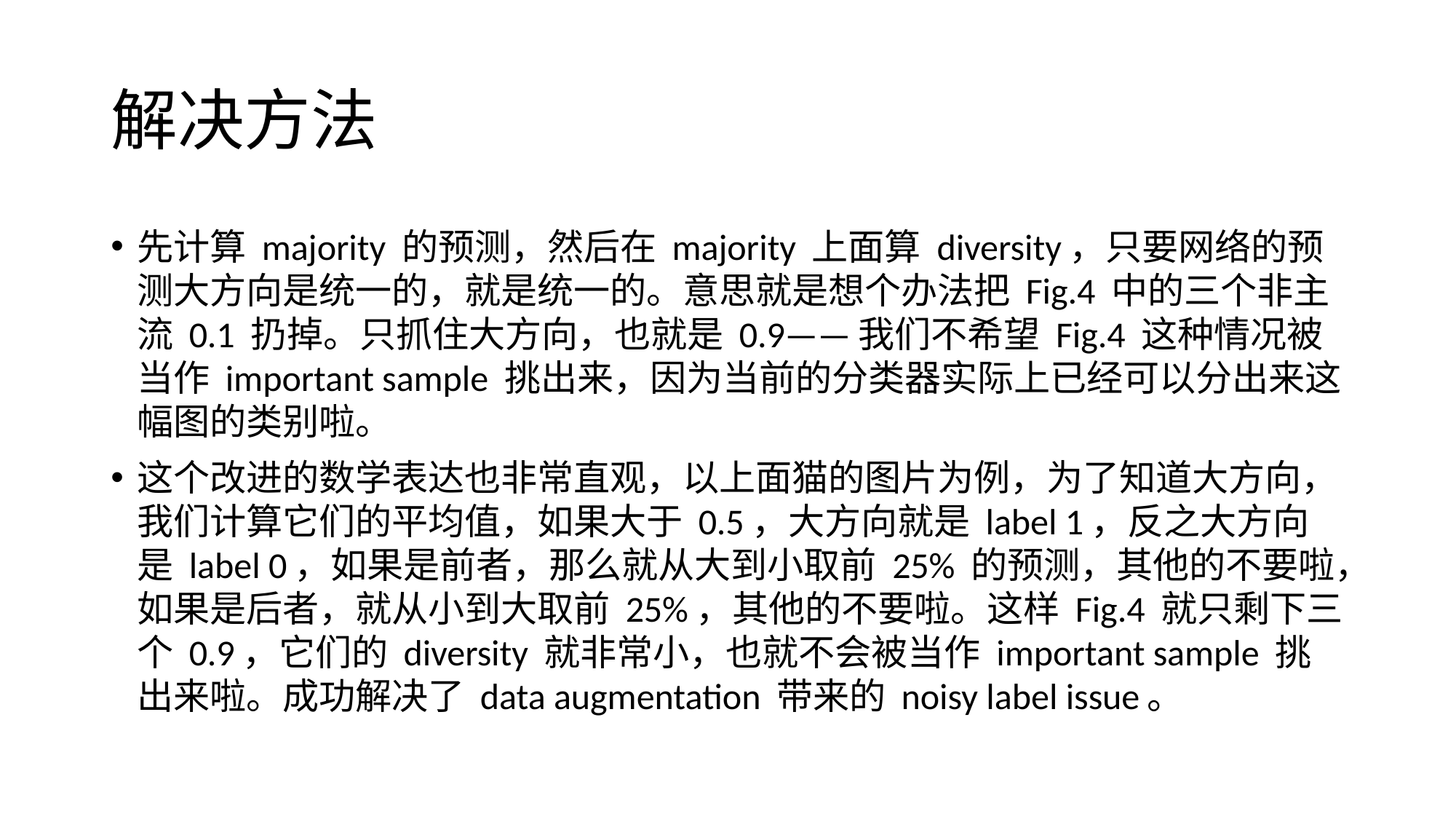

# 解决方法
先计算 majority 的预测，然后在 majority 上面算 diversity，只要网络的预测大方向是统一的，就是统一的。意思就是想个办法把 Fig.4 中的三个非主流 0.1 扔掉。只抓住大方向，也就是 0.9——我们不希望 Fig.4 这种情况被当作 important sample 挑出来，因为当前的分类器实际上已经可以分出来这幅图的类别啦。
这个改进的数学表达也非常直观，以上面猫的图片为例，为了知道大方向，我们计算它们的平均值，如果大于 0.5，大方向就是 label 1，反之大方向是 label 0，如果是前者，那么就从大到小取前 25% 的预测，其他的不要啦，如果是后者，就从小到大取前 25%，其他的不要啦。这样 Fig.4 就只剩下三个 0.9，它们的 diversity 就非常小，也就不会被当作 important sample 挑出来啦。成功解决了 data augmentation 带来的 noisy label issue。